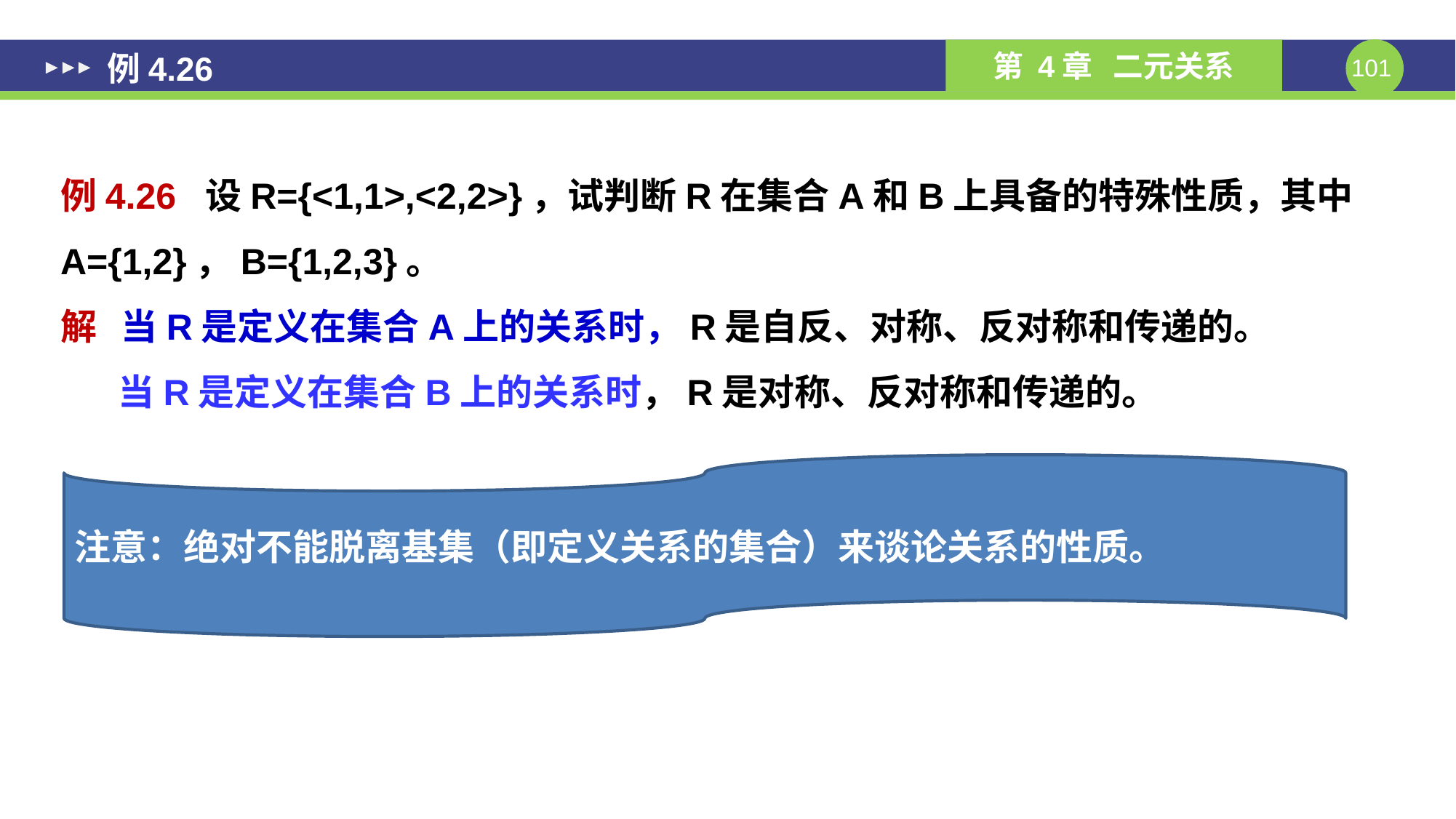

# 例4.26
例4.26  设R={<1,1>,<2,2>}，试判断R在集合A和B上具备的特殊性质，其中A={1,2}，B={1,2,3}。
解   当R是定义在集合A上的关系时，R是自反、对称、反对称和传递的。
      当R是定义在集合B上的关系时，R是对称、反对称和传递的。
注意：绝对不能脱离基集（即定义关系的集合）来谈论关系的性质。